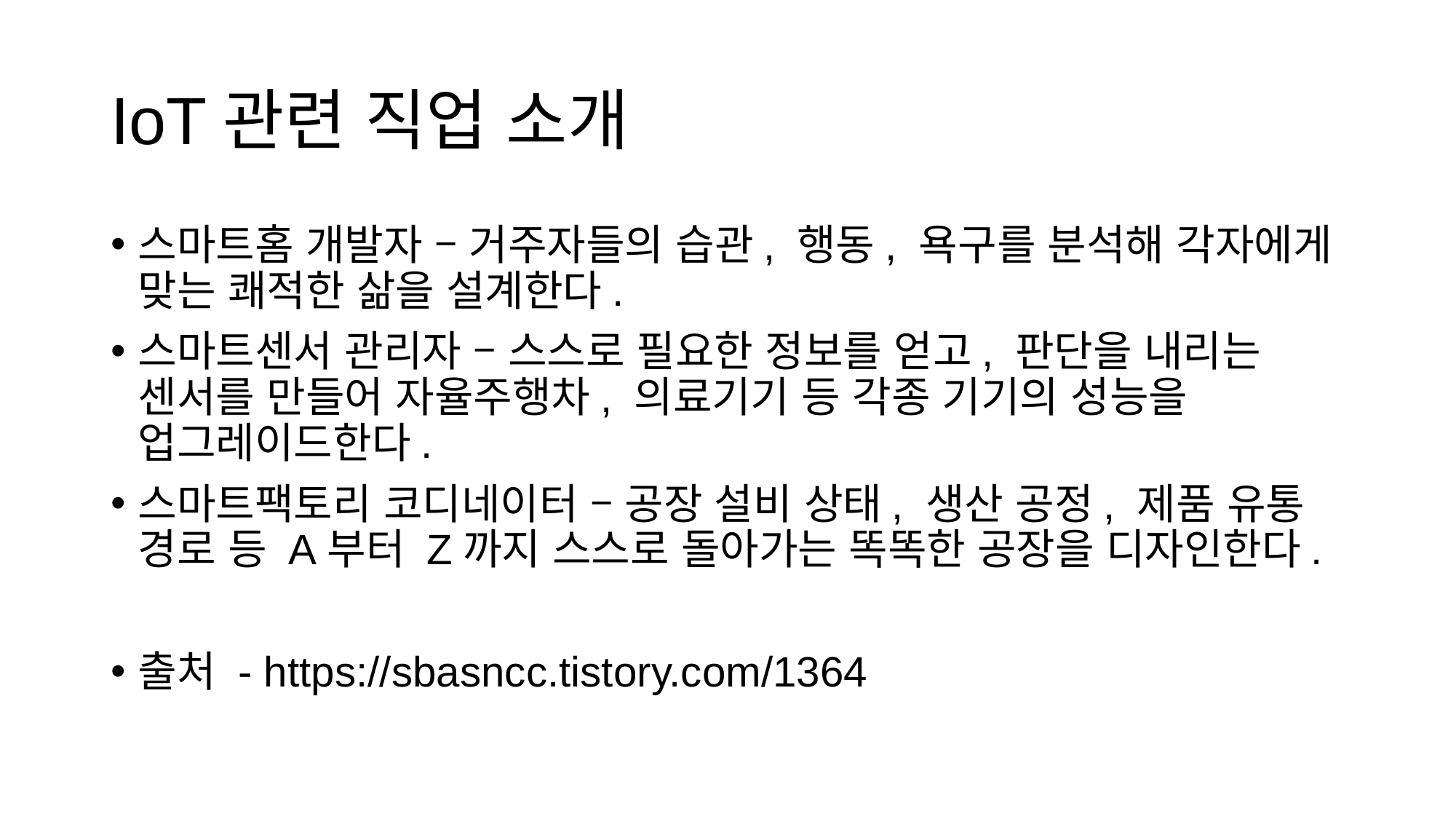

# IoT관련 직업 소개
스마트홈 개발자 – 거주자들의 습관, 행동, 욕구를 분석해 각자에게 맞는 쾌적한 삶을 설계한다.
스마트센서 관리자 – 스스로 필요한 정보를 얻고, 판단을 내리는 센서를 만들어 자율주행차, 의료기기 등 각종 기기의 성능을 업그레이드한다.
스마트팩토리 코디네이터 – 공장 설비 상태, 생산 공정, 제품 유통 경로 등 A부터 Z까지 스스로 돌아가는 똑똑한 공장을 디자인한다.

출처 - https://sbasncc.tistory.com/1364
사물인터넷개발자
빅데이터 전문가
인공지능전문가
감성인식기술전문가
음성인식UX디자이너
네트워크시스템개발자
유비쿼터스도시기술자
증강현실전문가/가상현실전문가
클라우드컴퓨팅보안개발자 등